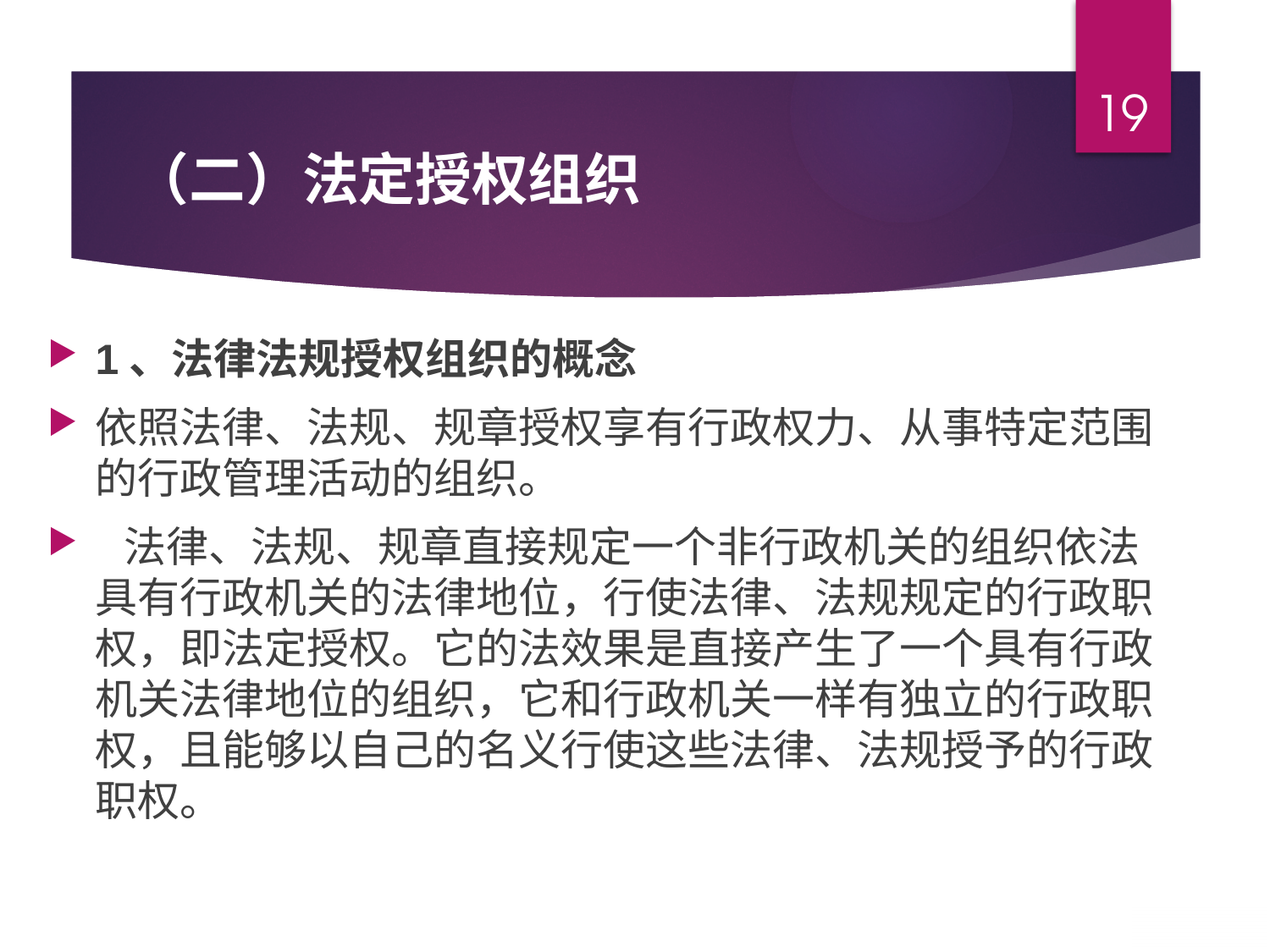

19
# （二）法定授权组织
1、法律法规授权组织的概念
依照法律、法规、规章授权享有行政权力、从事特定范围的行政管理活动的组织。
  法律、法规、规章直接规定一个非行政机关的组织依法具有行政机关的法律地位，行使法律、法规规定的行政职权，即法定授权。它的法效果是直接产生了一个具有行政机关法律地位的组织，它和行政机关一样有独立的行政职权，且能够以自己的名义行使这些法律、法规授予的行政职权。